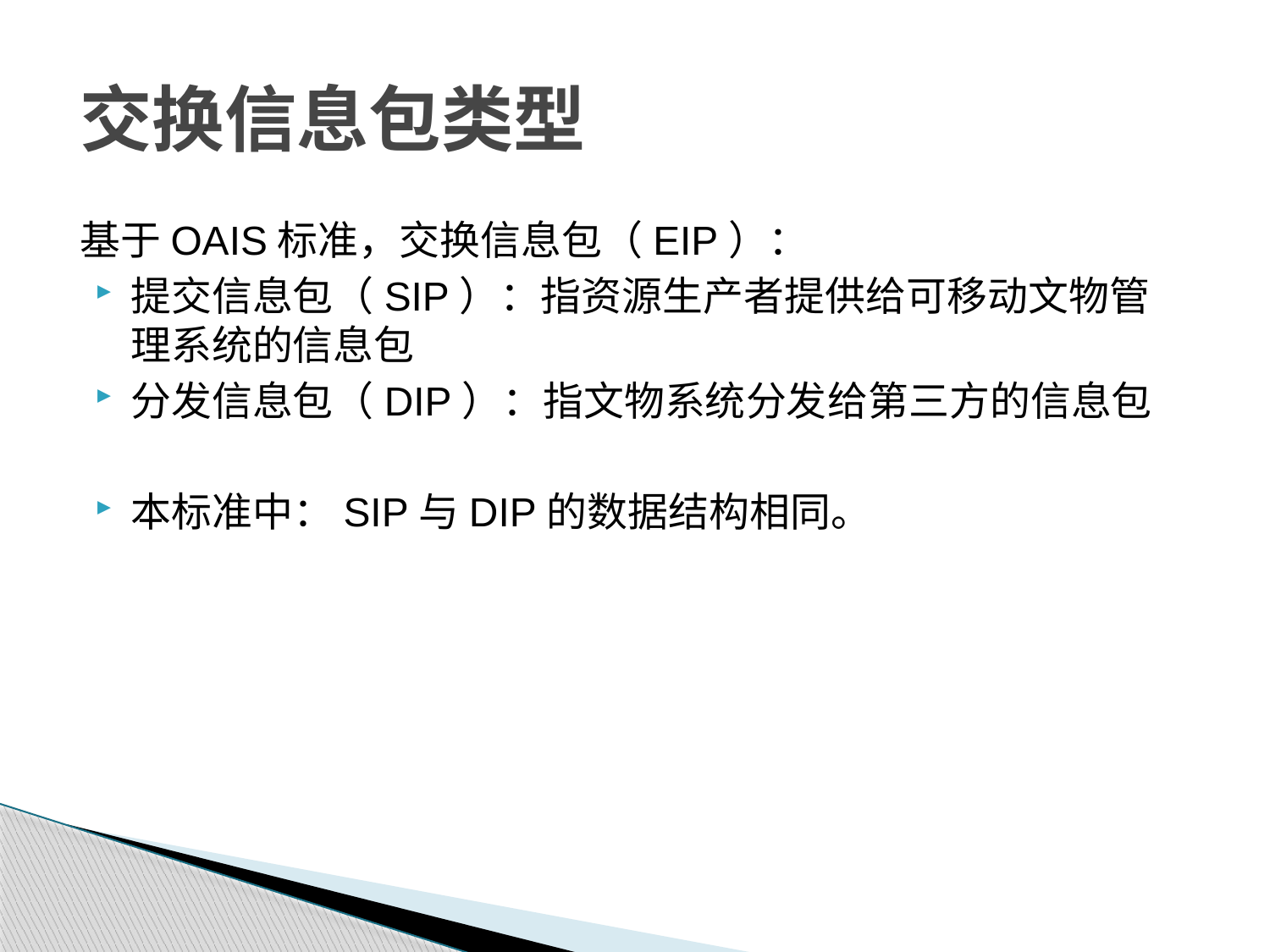

交换信息包类型
基于OAIS标准，交换信息包（EIP）：
提交信息包（SIP）：指资源生产者提供给可移动文物管理系统的信息包
分发信息包（DIP）：指文物系统分发给第三方的信息包

本标准中：SIP与DIP的数据结构相同。